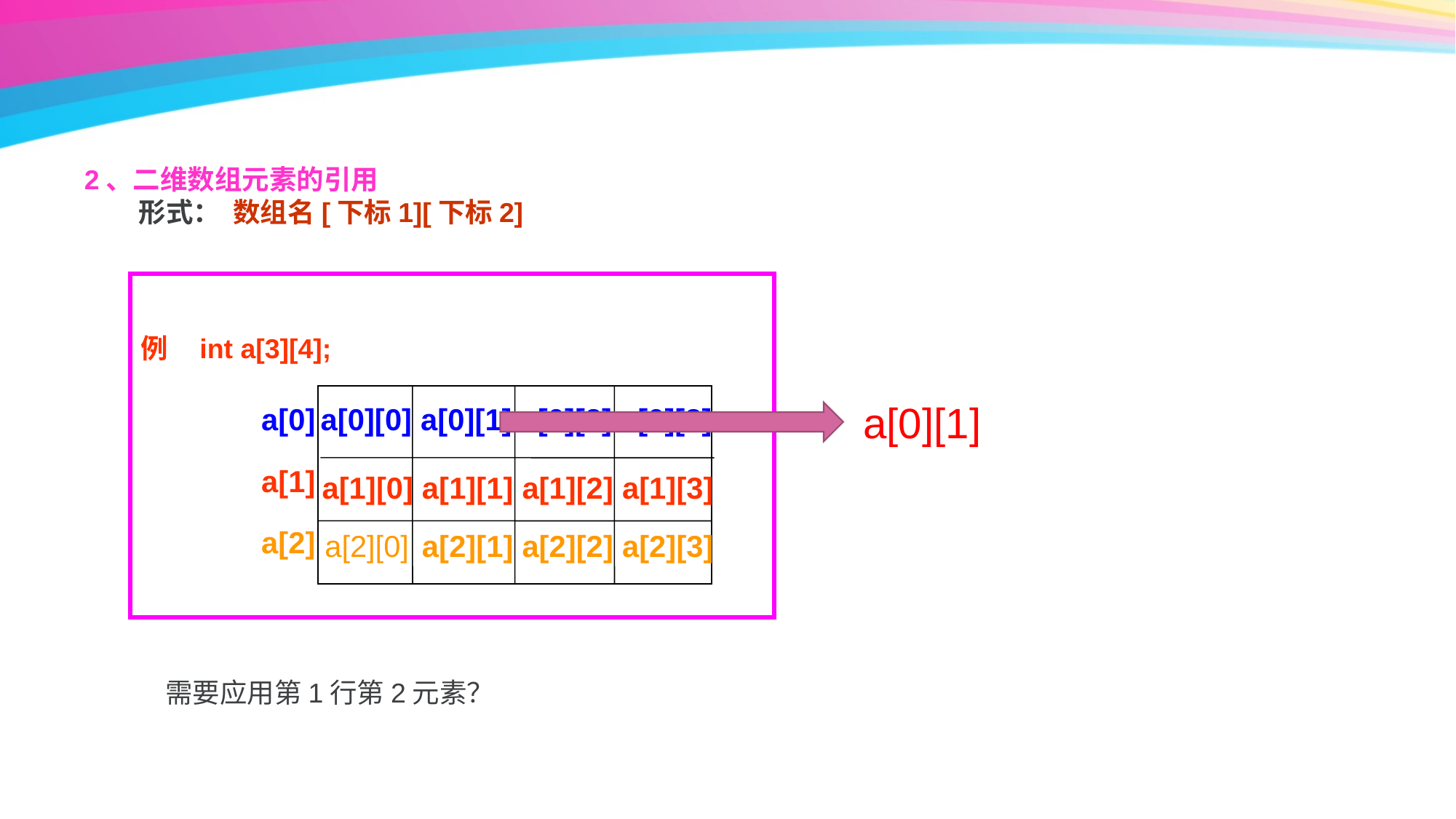

2、二维数组元素的引用
形式：  数组名[下标1][下标2]
例    int a[3][4];

a[0][0]
a[0][1]
a[0][2]
a[0][3]
a[0]
a[1]
a[2]
a[1][0]
a[1][1]
a[1][2]
a[1][3]
a[2][0]
a[2][1]
a[2][2]
a[2][3]
a[0][1]

需要应用第1行第2元素？